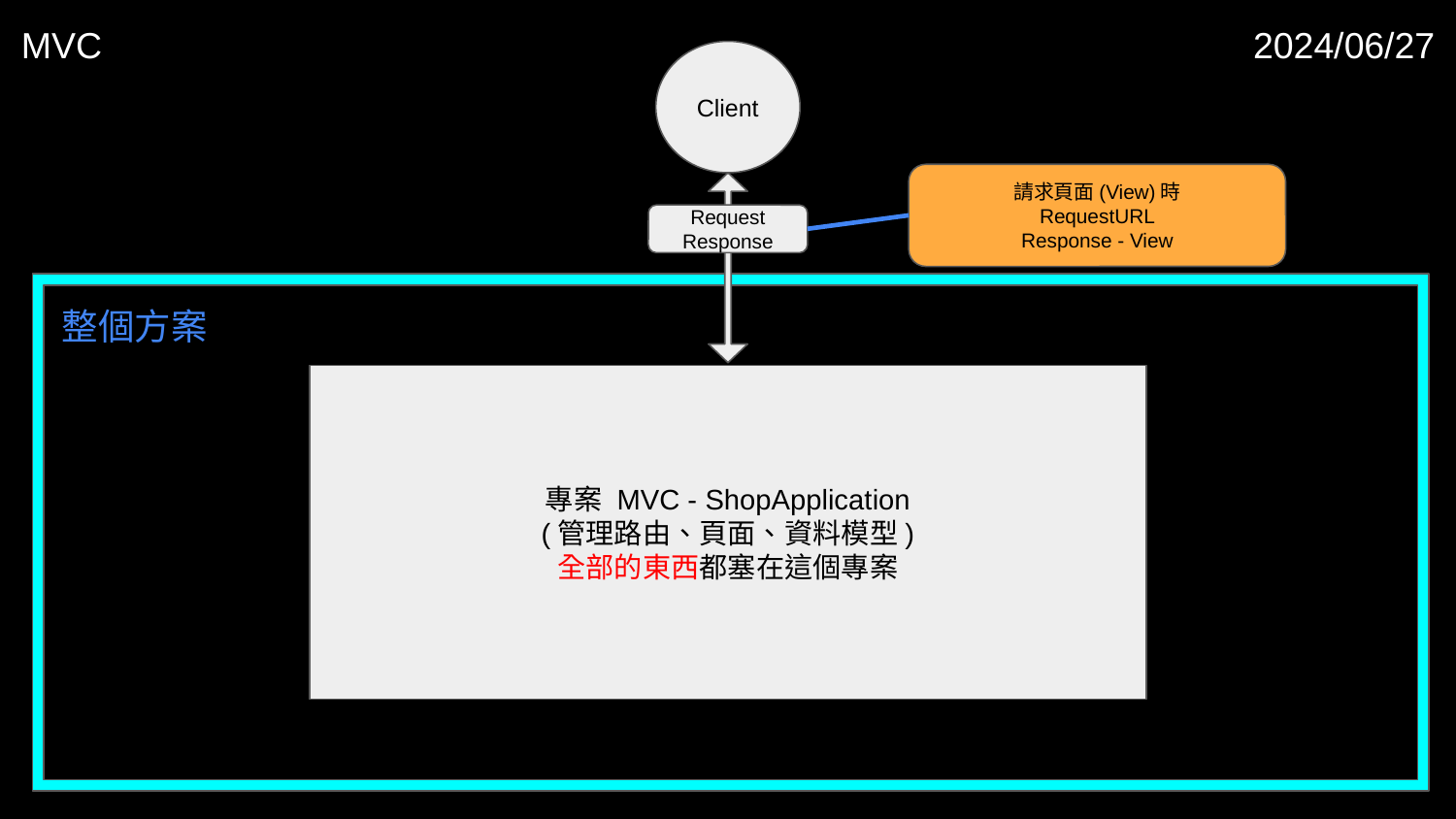

MVC
2024/06/27
Client
請求頁面(View)時
RequestURL
Response - View

Request
Response

整個方案 - ShopStore
整個方案
專案 MVC - ShopApplication
(管理路由、頁面、資料模型)
全部的東西都塞在這個專案